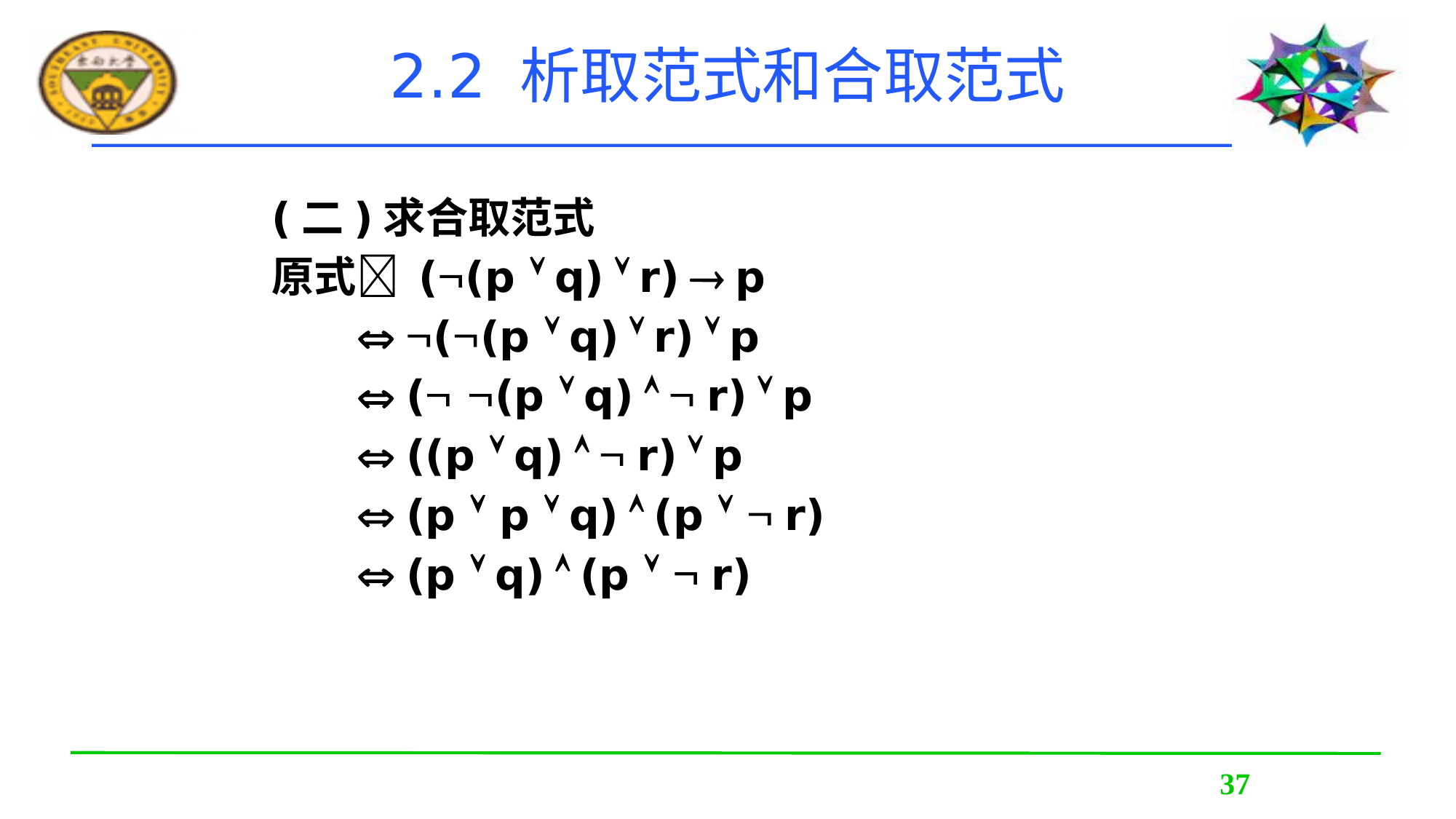

# 2.2 析取范式和合取范式
(二)求合取范式
原式⇔ (¬(p ∨ q) ∨ r) → p
        ⇔ ¬(¬(p ∨ q) ∨ r) ∨ p
        ⇔ (¬ ¬(p ∨ q) ∧ ¬ r) ∨ p
        ⇔ ((p ∨ q) ∧ ¬ r) ∨ p
        ⇔ (p ∨ p ∨ q) ∧ (p ∨ ¬ r)
        ⇔ (p ∨ q) ∧ (p ∨ ¬ r)